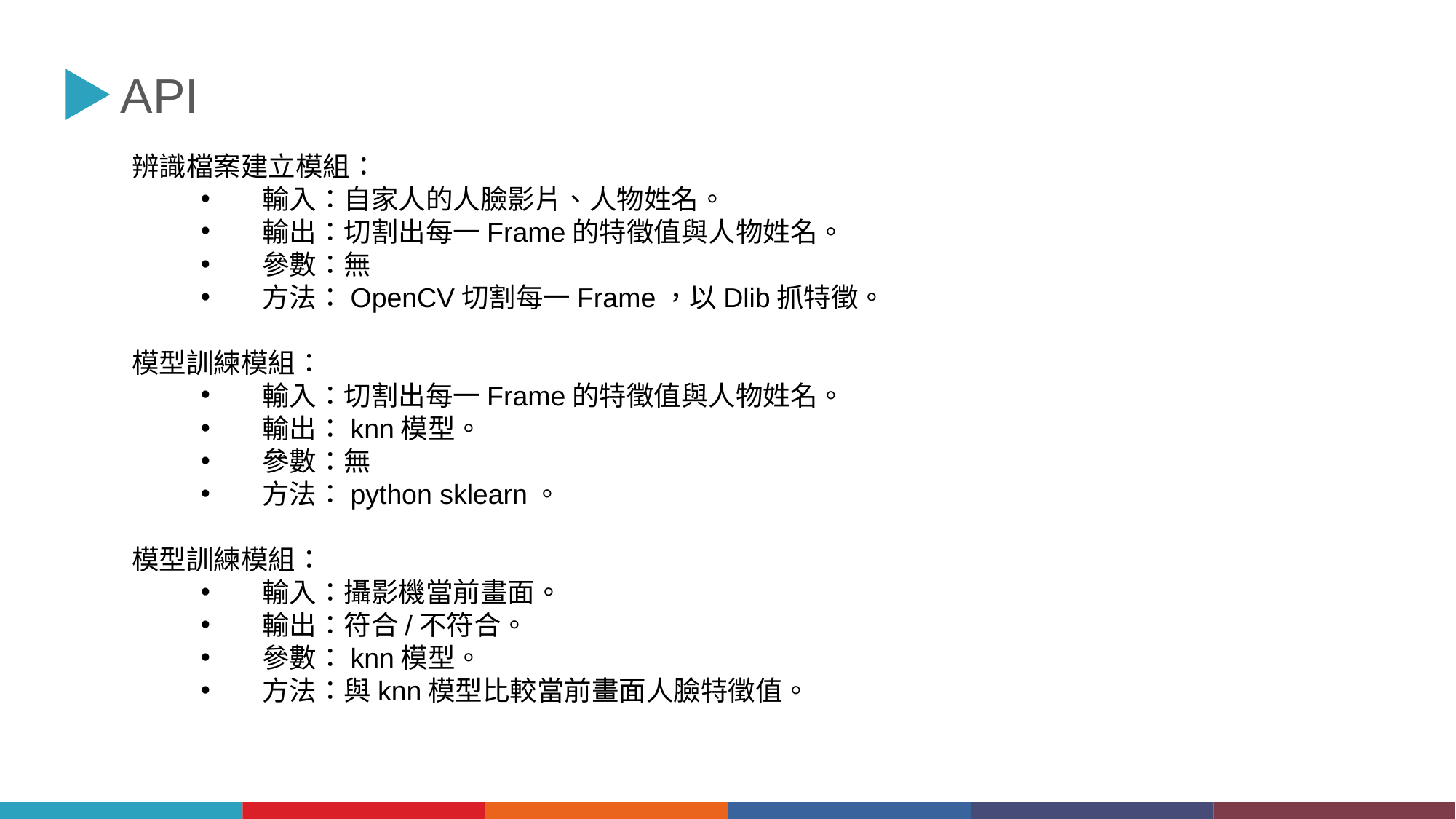

API

辨識檔案建立模組：
輸入：自家人的人臉影片、人物姓名。
輸出：切割出每一Frame的特徵值與人物姓名。
參數：無
方法：OpenCV切割每一Frame，以Dlib抓特徵。

模型訓練模組：
輸入：切割出每一Frame的特徵值與人物姓名。
輸出：knn模型。
參數：無
方法：python sklearn。

模型訓練模組：
輸入：攝影機當前畫面。
輸出：符合/不符合。
參數：knn模型。
方法：與knn模型比較當前畫面人臉特徵值。